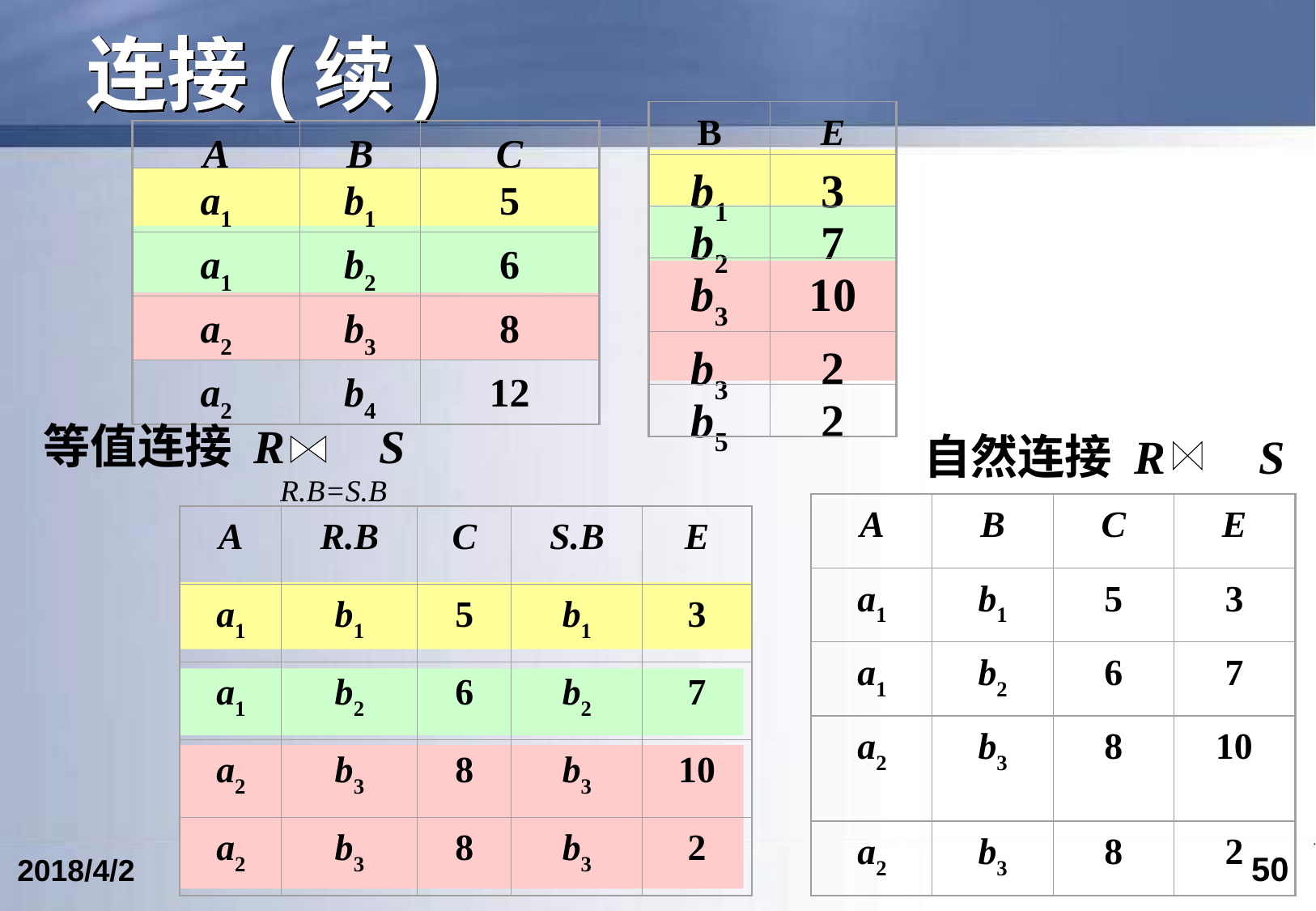

# 连接(续)

B

E

b1

3

b2

7

b3

10

b3

2

b5

2

A

B

C

a1

b1

5

a1

b2

6

a2

b3

8

a2

b4

12

   等值连接 R        S
R.B=S.B

   自然连接 R        S

A

B

C

E

a1

b1

5

3

a1

b2

6

7

a2

b3

8

10

a2

b3

8

2

A

R.B

C

S.B

E

a1

b1

5

b1

3

a1

b2

6

b2

7

a2

b3

8

b3

10

a2

b3

8

b3

2

50
2018/4/2